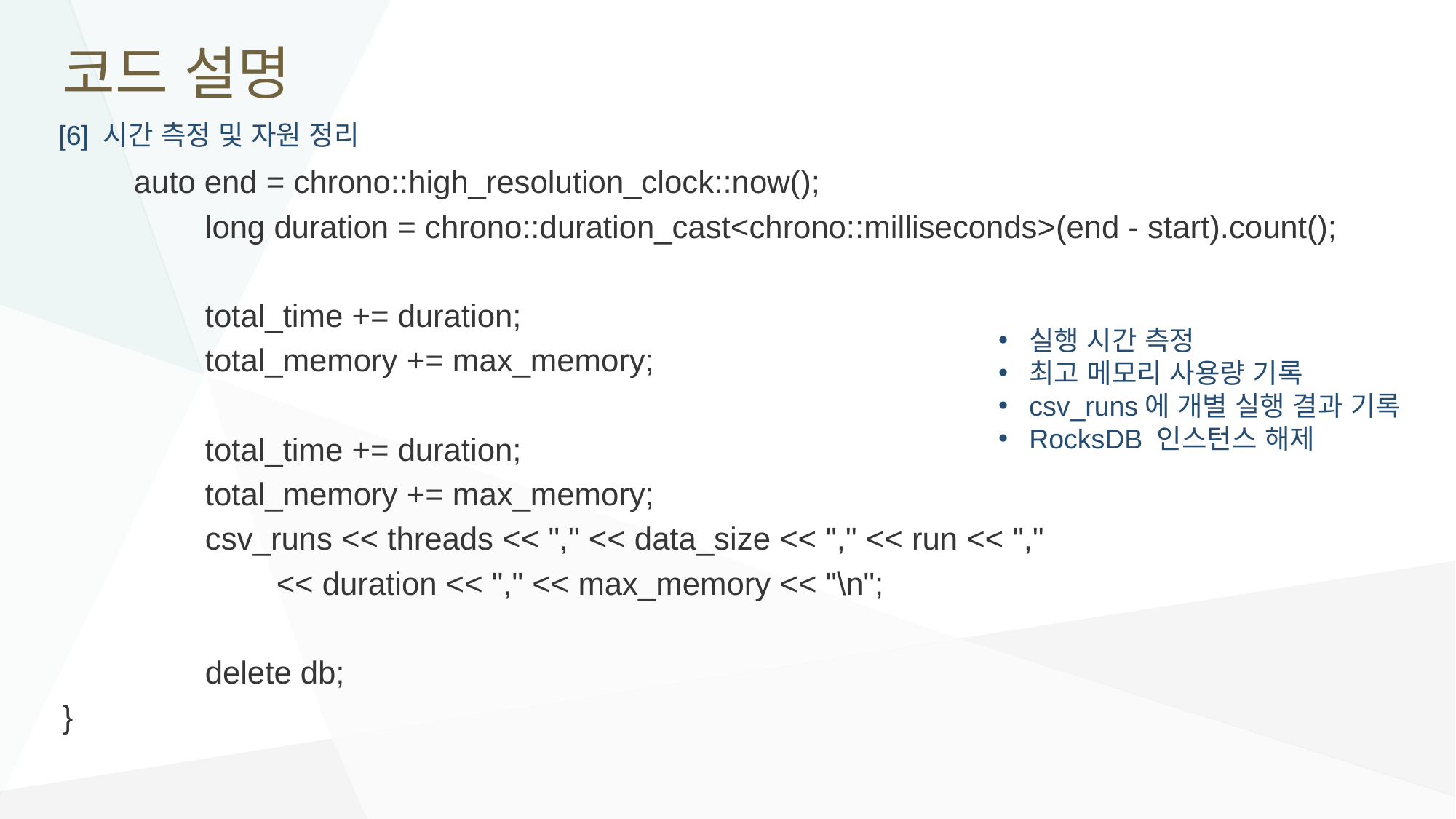

# 코드 설명
[6] 시간 측정 및 자원 정리
        auto end = chrono::high_resolution_clock::now();
                long duration = chrono::duration_cast<chrono::milliseconds>(end - start).count();

                total_time += duration;
                total_memory += max_memory;

                total_time += duration;
                total_memory += max_memory;
                csv_runs << threads << "," << data_size << "," << run << ","
                        << duration << "," << max_memory << "\n";

                delete db;
}
실행 시간 측정
최고 메모리 사용량 기록
csv_runs에 개별 실행 결과 기록
RocksDB 인스턴스 해제